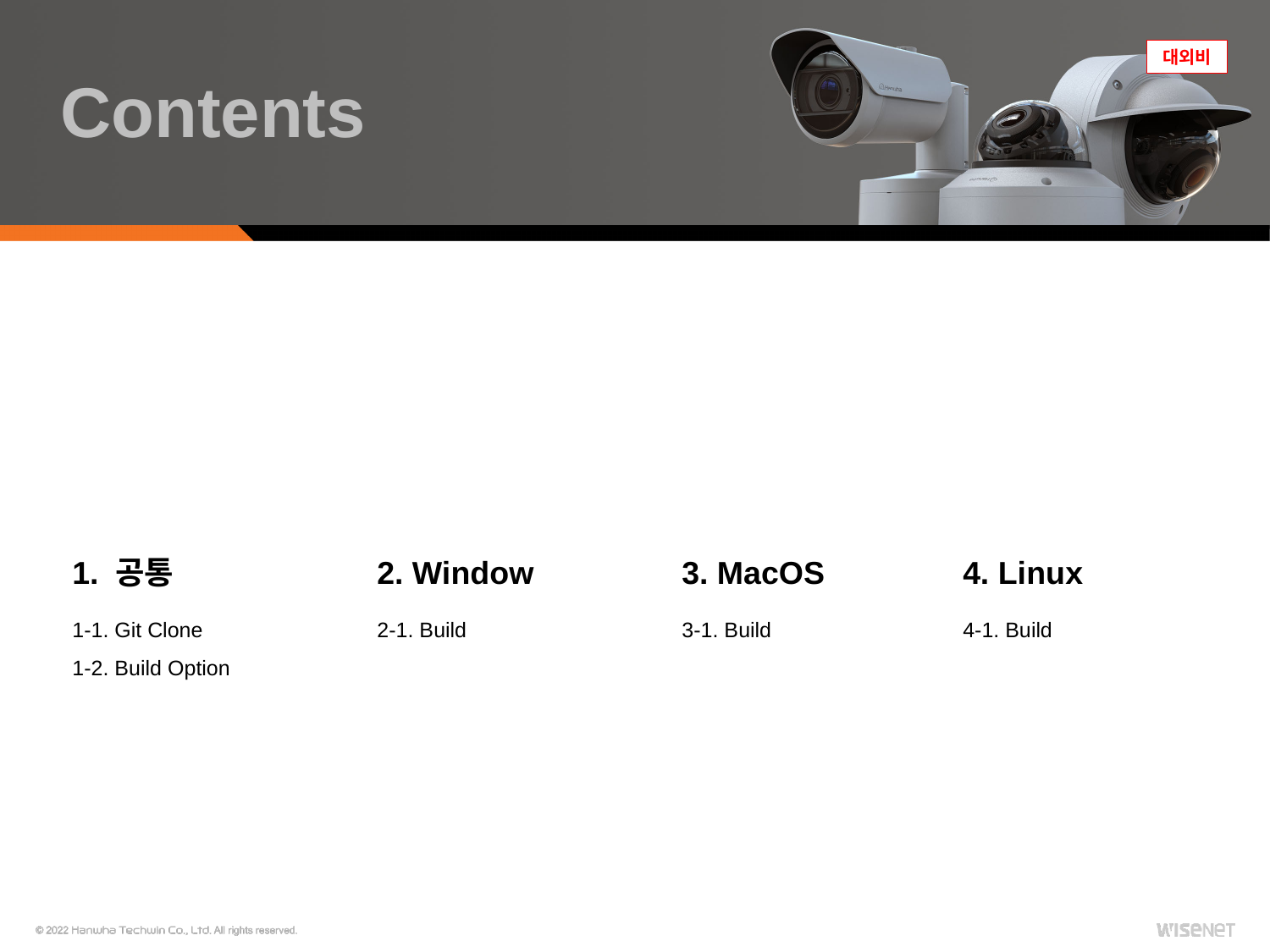

Contents
1. 공통
3. MacOS
4. Linux
2. Window
1-1. Git Clone
1-2. Build Option
3-1. Build
4-1. Build
2-1. Build